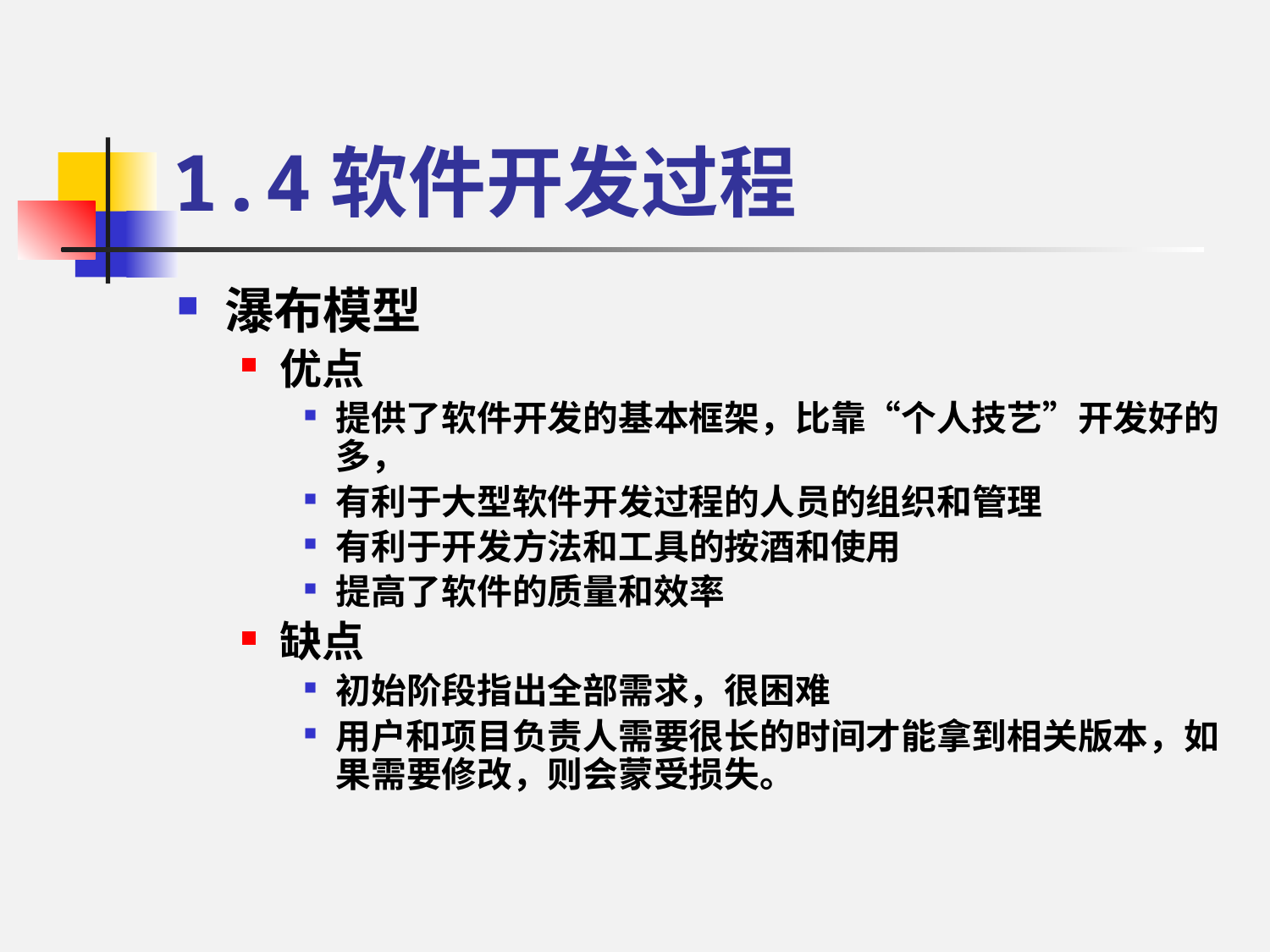

# 1.4软件开发过程
瀑布模型
优点
提供了软件开发的基本框架，比靠“个人技艺”开发好的多，
有利于大型软件开发过程的人员的组织和管理
有利于开发方法和工具的按酒和使用
提高了软件的质量和效率
缺点
初始阶段指出全部需求，很困难
用户和项目负责人需要很长的时间才能拿到相关版本，如果需要修改，则会蒙受损失。
23